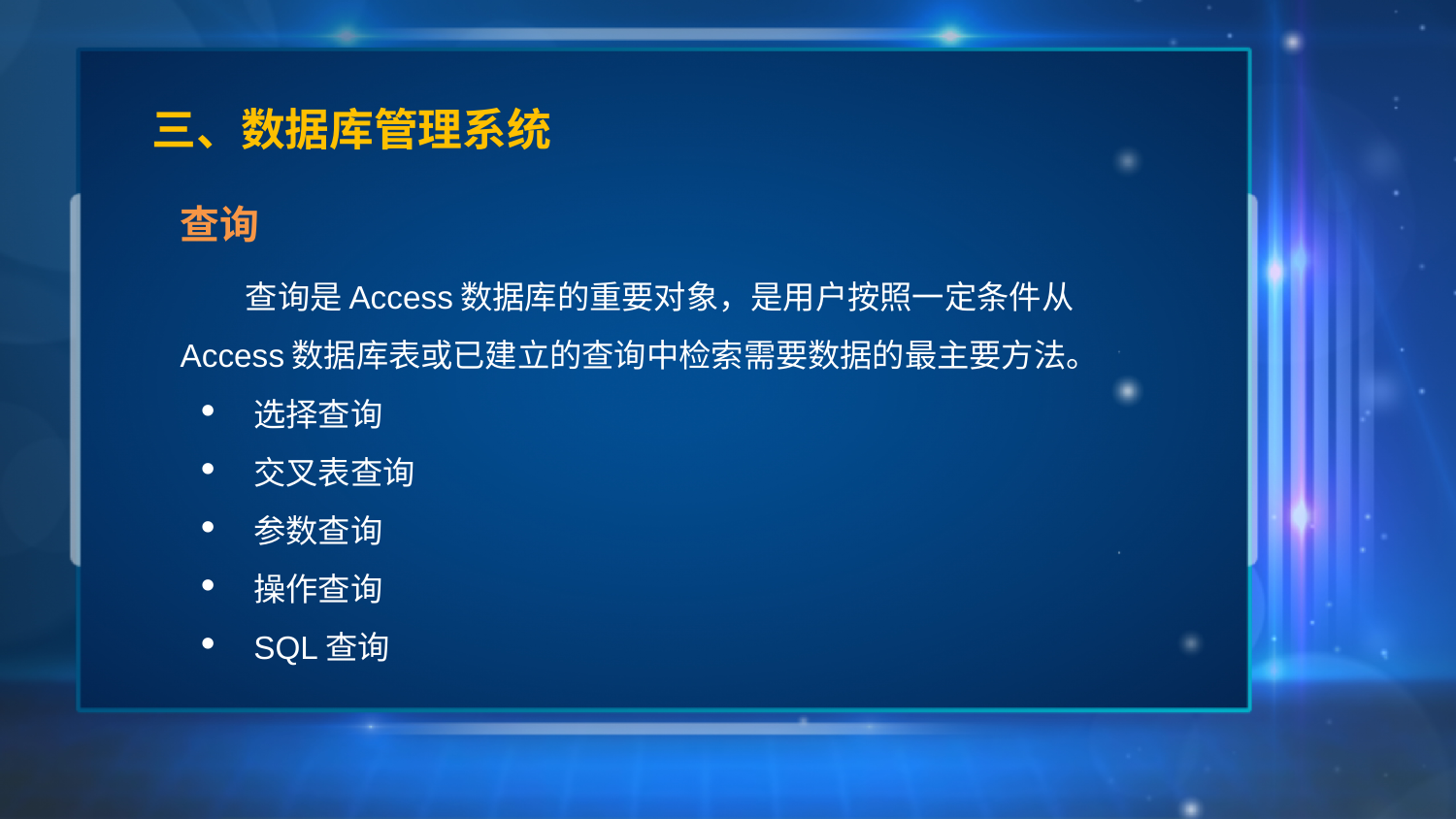

# 三、数据库管理系统
查询
        查询是Access数据库的重要对象，是用户按照一定条件从Access数据库表或已建立的查询中检索需要数据的最主要方法。
选择查询
交叉表查询
参数查询
操作查询
SQL查询